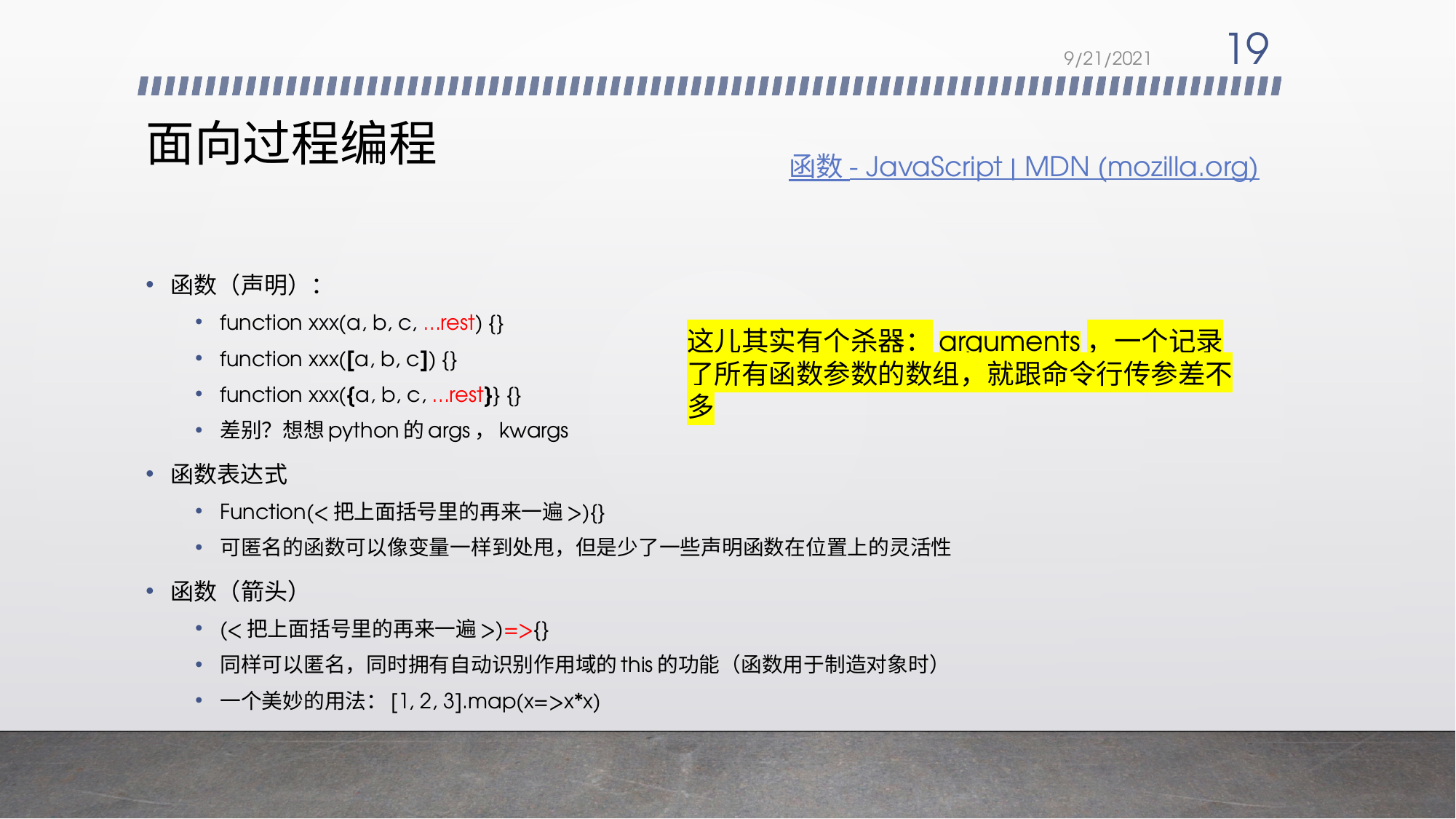

19
9/21/2021
# 面向过程编程
函数 - JavaScript | MDN (mozilla.org)
函数（声明）：
function xxx(a, b, c, …rest) {}
function xxx([a, b, c]) {}
function xxx({a, b, c, …rest}} {}
差别？想想python的args，kwargs
函数表达式
Function(<把上面括号里的再来一遍>){}
可匿名的函数可以像变量一样到处甩，但是少了一些声明函数在位置上的灵活性
函数（箭头）
(<把上面括号里的再来一遍>)=>{}
同样可以匿名，同时拥有自动识别作用域的this的功能（函数用于制造对象时）
一个美妙的用法：[1, 2, 3].map(x=>x*x)

这儿其实有个杀器：arguments，一个记录了所有函数参数的数组，就跟命令行传参差不多